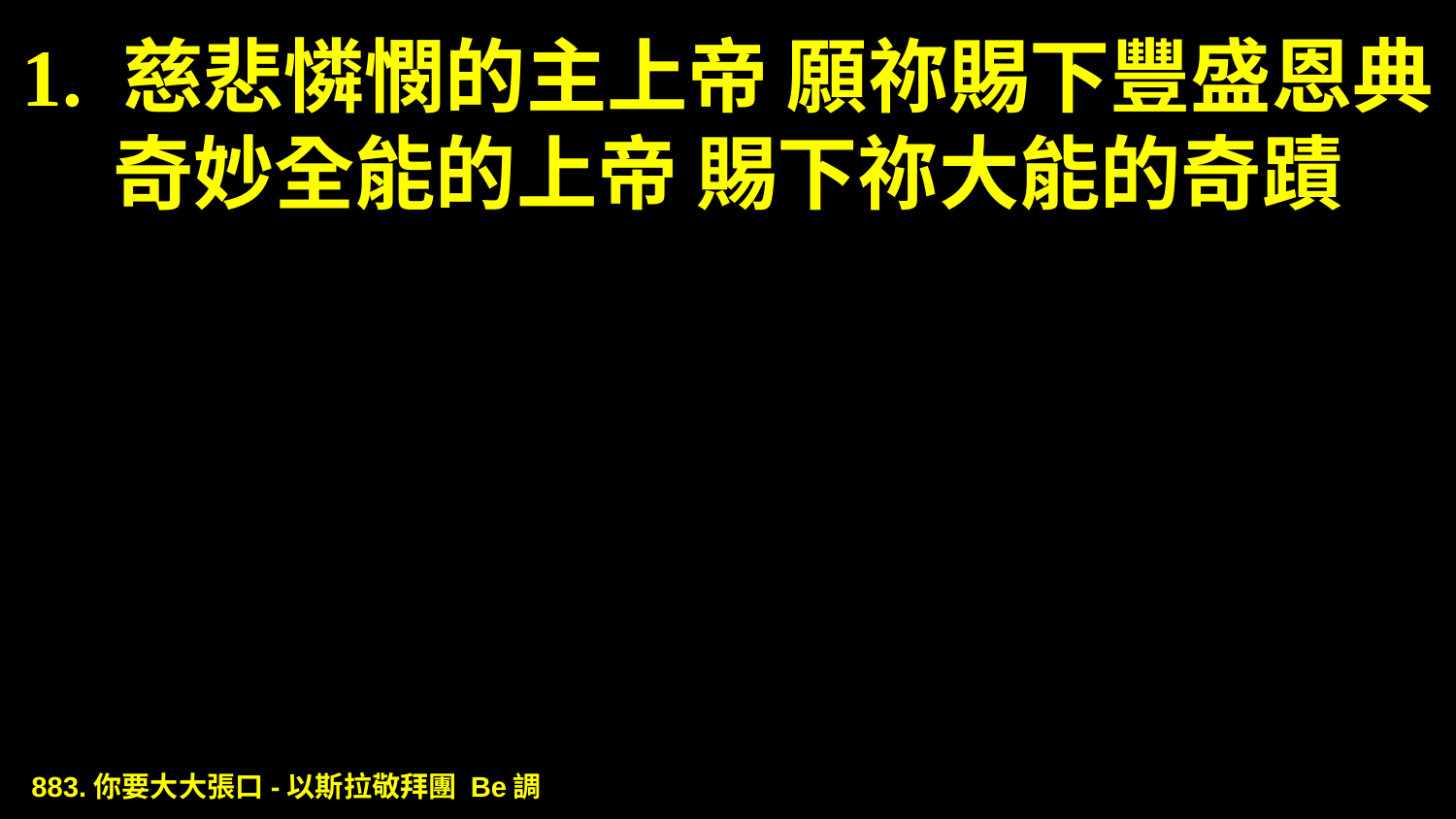

# 1. 慈悲憐憫的主上帝 願祢賜下豐盛恩典 奇妙全能的上帝 賜下祢大能的奇蹟
883.你要大大張口-以斯拉敬拜團 Be調